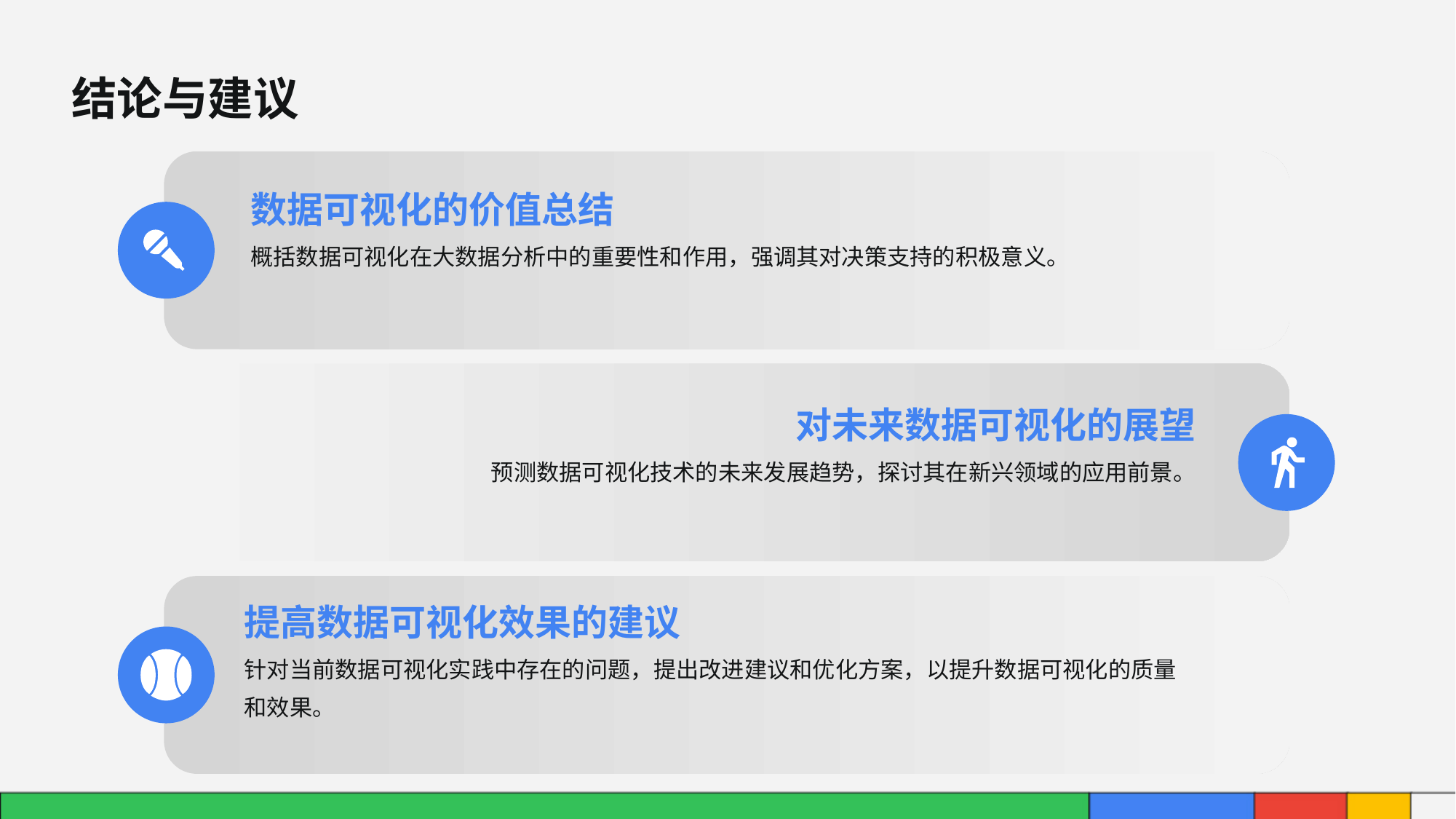

结论与建议

数据可视化的价值总结

概括数据可视化在大数据分析中的重要性和作用，强调其对决策支持的积极意义。

对未来数据可视化的展望

预测数据可视化技术的未来发展趋势，探讨其在新兴领域的应用前景。

提高数据可视化效果的建议

针对当前数据可视化实践中存在的问题，提出改进建议和优化方案，以提升数据可视化的质量和效果。